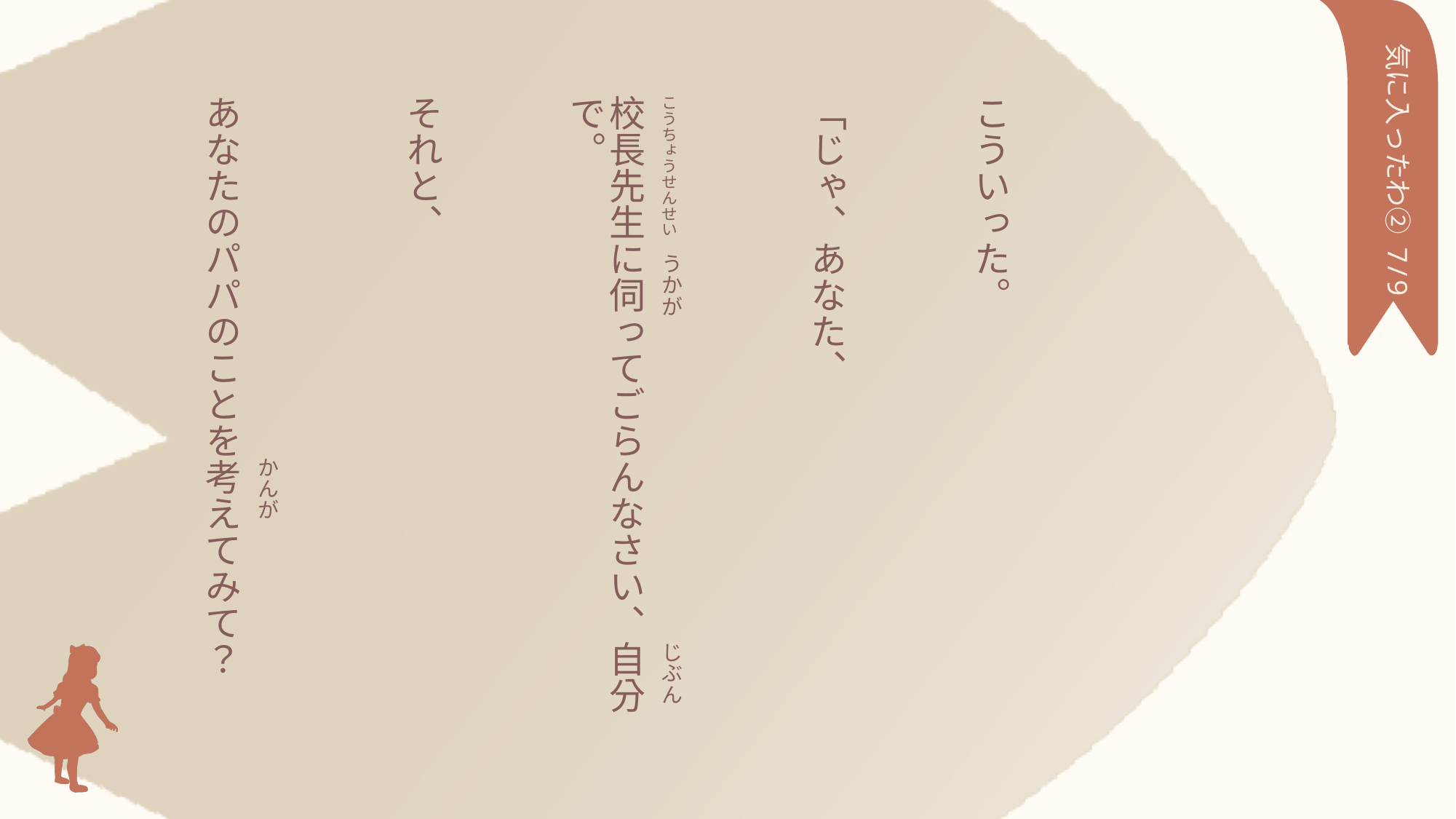

気に入ったわ② 7/9
こういった。

「じゃ、あなた、

こうちょうせんせい　うかが　　　　　　　　　　　　　　　 じぶん
校長先生に伺ってごらんなさい、自分で。

それと、

　　　　　　　　　　　　　　　　　かんが
あなたのパパのことを考えてみて？